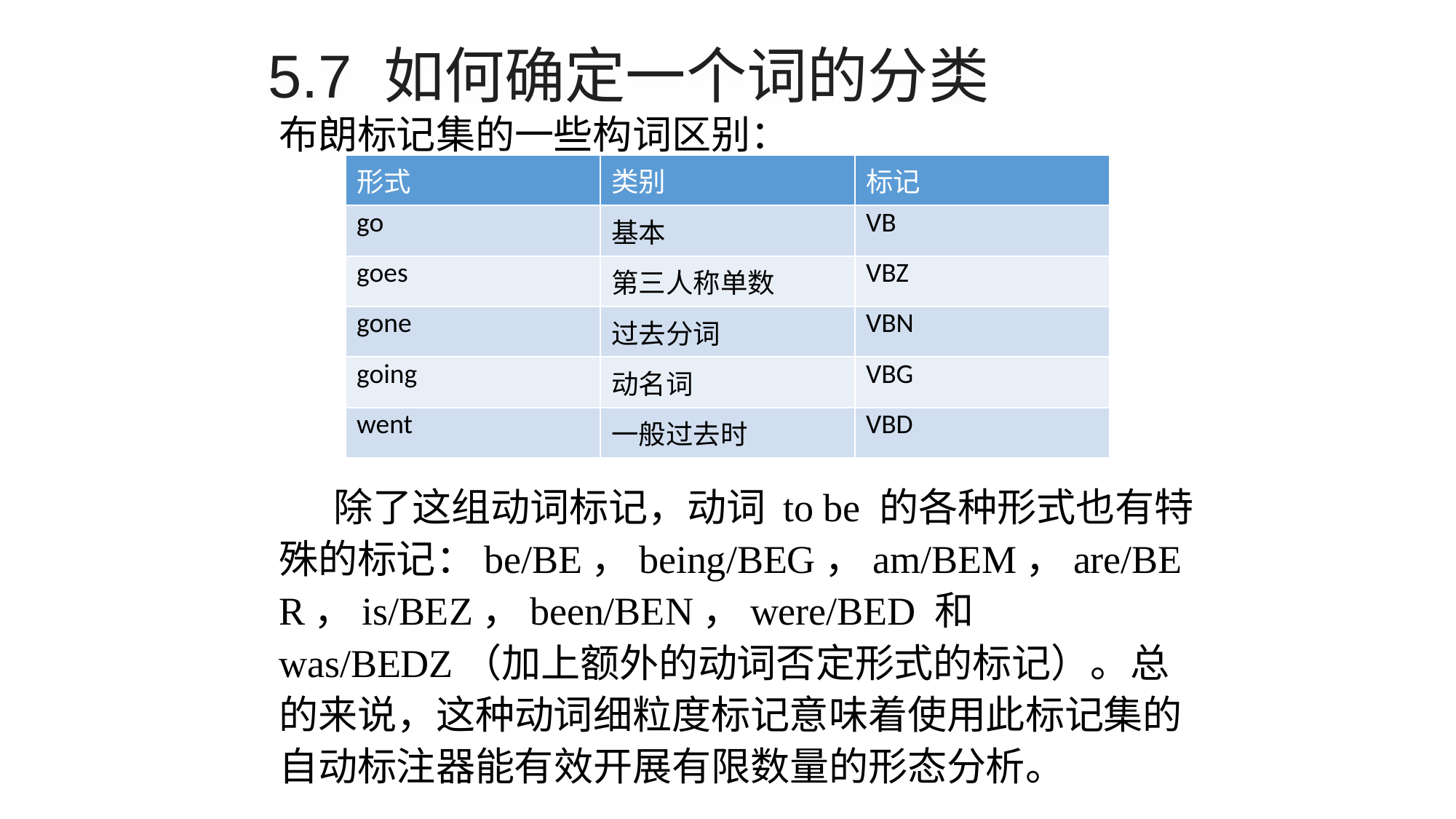

# 5.7 如何确定一个词的分类
布朗标记集的一些构词区别：

除了这组动词标记，动词 to be 的各种形式也有特殊的标记：be/BE，being/BEG，am/BEM，are/BER，is/BEZ，been/BEN，were/BED 和 was/BEDZ（加上额外的动词否定形式的标记）。总的来说，这种动词细粒度标记意味着使用此标记集的自动标注器能有效开展有限数量的形态分析。
| 形式 | 类别 | 标记 |
| --- | --- | --- |
| go | 基本 | VB |
| goes | 第三人称单数 | VBZ |
| gone | 过去分词 | VBN |
| going | 动名词 | VBG |
| went | 一般过去时 | VBD |